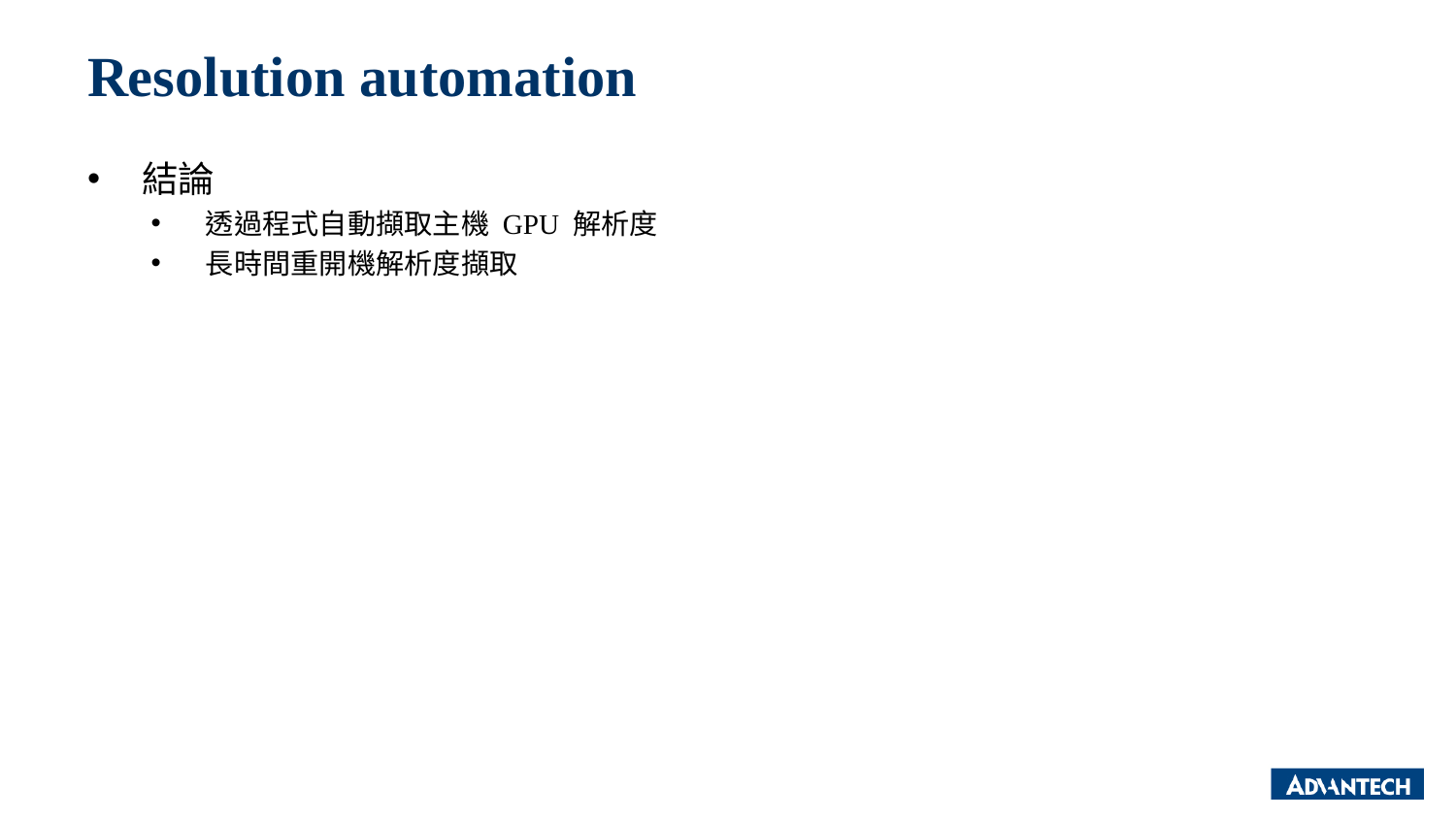

# Resolution automation
結論
透過程式自動擷取主機 GPU 解析度
長時間重開機解析度擷取